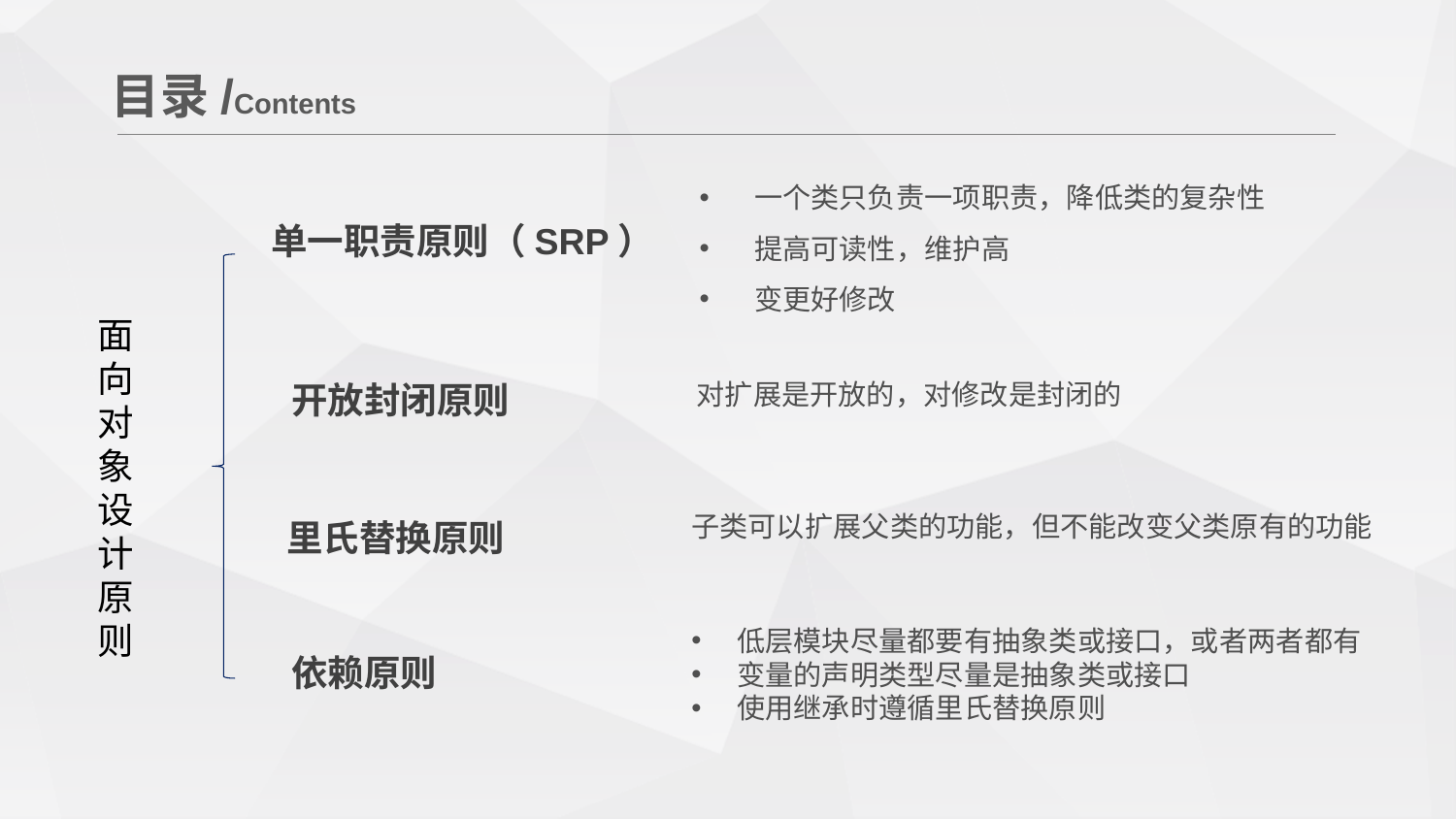

目录/Contents
一个类只负责一项职责，降低类的复杂性
提高可读性，维护高
变更好修改
单一职责原则（SRP）

面向对象设计原则
对扩展是开放的，对修改是封闭的
开放封闭原则
子类可以扩展父类的功能，但不能改变父类原有的功能
里氏替换原则
低层模块尽量都要有抽象类或接口，或者两者都有
变量的声明类型尽量是抽象类或接口
使用继承时遵循里氏替换原则
依赖原则